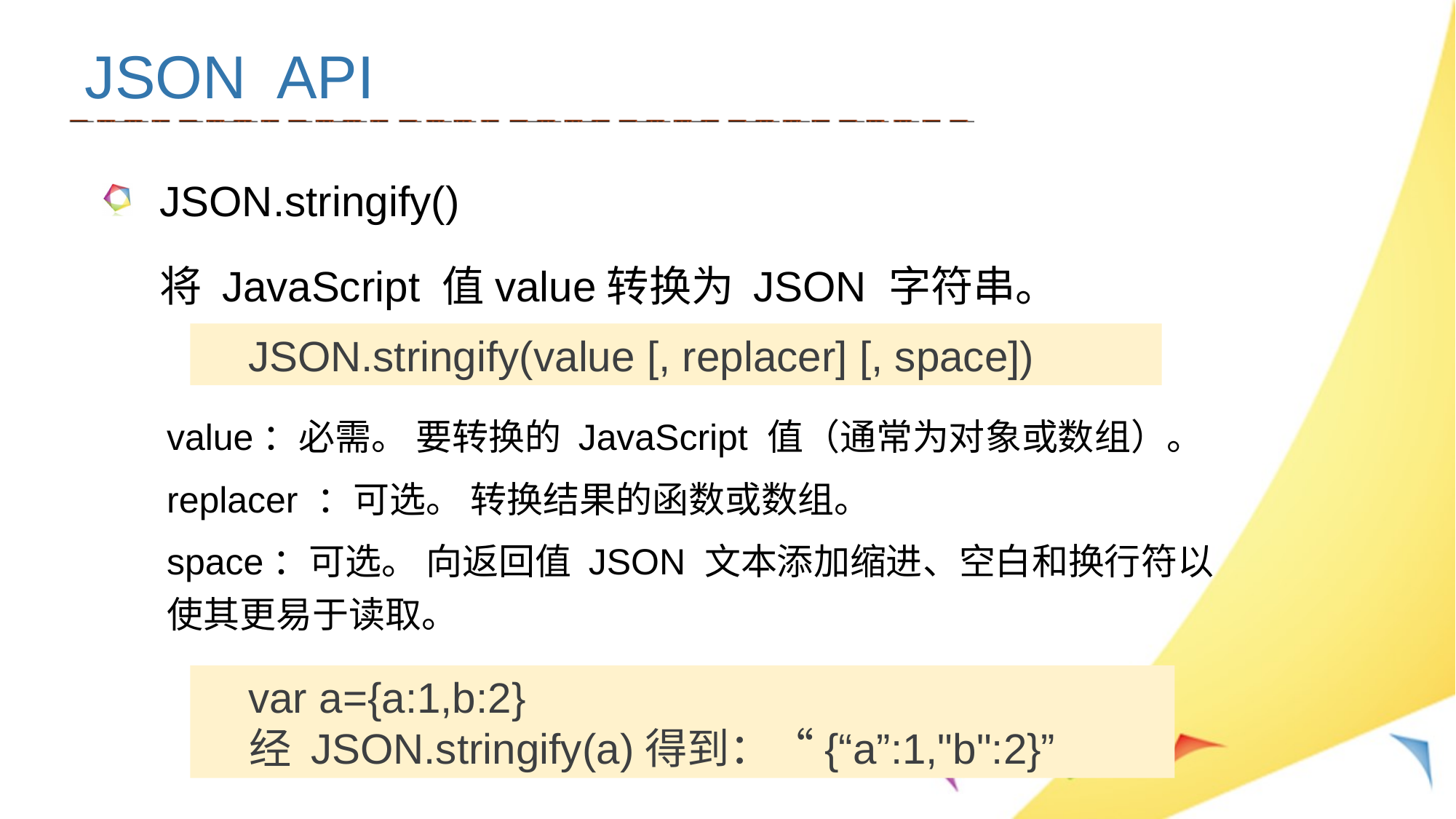

JSON  API
JSON.stringify()
     将 JavaScript 值value转换为 JSON 字符串。

value：必需。 要转换的 JavaScript 值（通常为对象或数组）。
replacer ：可选。 转换结果的函数或数组。
space：可选。 向返回值 JSON 文本添加缩进、空白和换行符以使其更易于读取。
    JSON.stringify(value [, replacer] [, space])
    var a={a:1,b:2}
    经 JSON.stringify(a)得到：“{“a”:1,"b":2}”